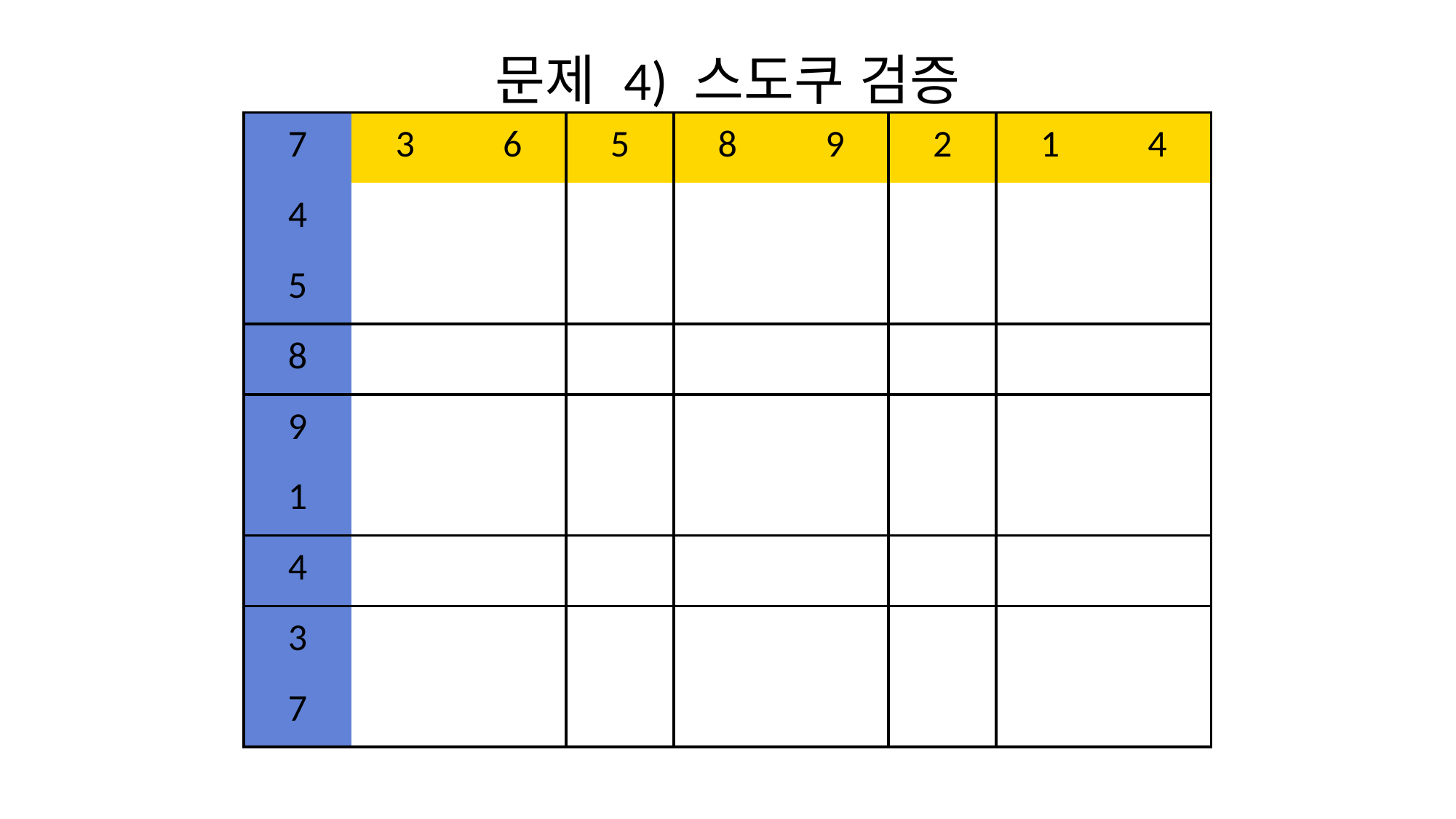

# 문제 4) 스도쿠 검증
| 7 | 3 | 6 | 5 | 8 | 9 | 2 | 1 | 4 |
| --- | --- | --- | --- | --- | --- | --- | --- | --- |
| 4 |  |  |  |  |  |  |  |  |
| 5 |  |  |  |  |  |  |  |  |
| 8 |  |  |  |  |  |  |  |  |
| 9 |  |  |  |  |  |  |  |  |
| 1 |  |  |  |  |  |  |  |  |
| 4 |  |  |  |  |  |  |  |  |
| 3 |  |  |  |  |  |  |  |  |
| 7 |  |  |  |  |  |  |  |  |